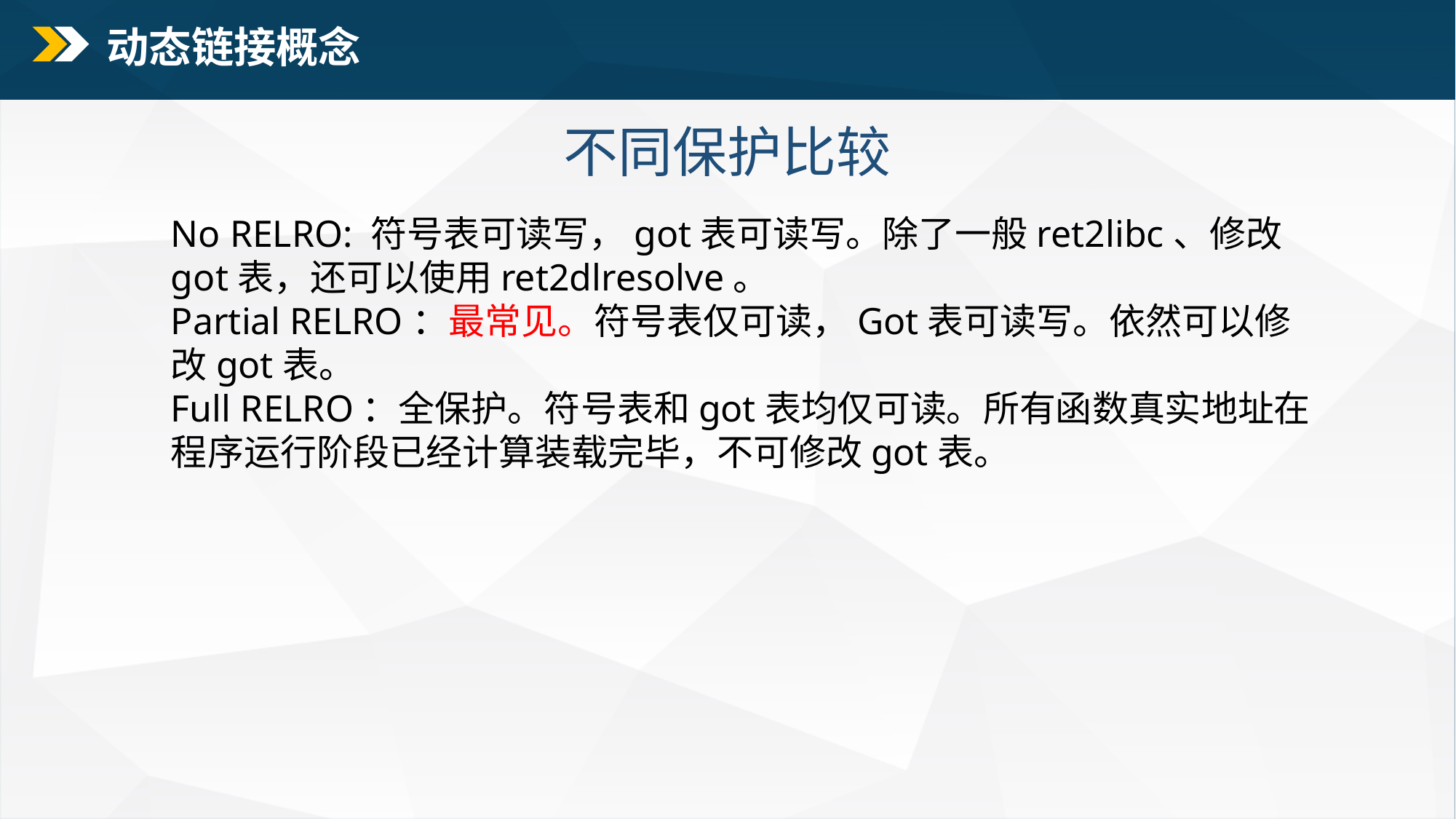

动态链接概念

不同保护比较
No RELRO: 符号表可读写，got表可读写。除了一般ret2libc、修改got表，还可以使用ret2dlresolve。
Partial RELRO：最常见。符号表仅可读，Got表可读写。依然可以修改got表。
Full RELRO：全保护。符号表和got表均仅可读。所有函数真实地址在程序运行阶段已经计算装载完毕，不可修改got表。